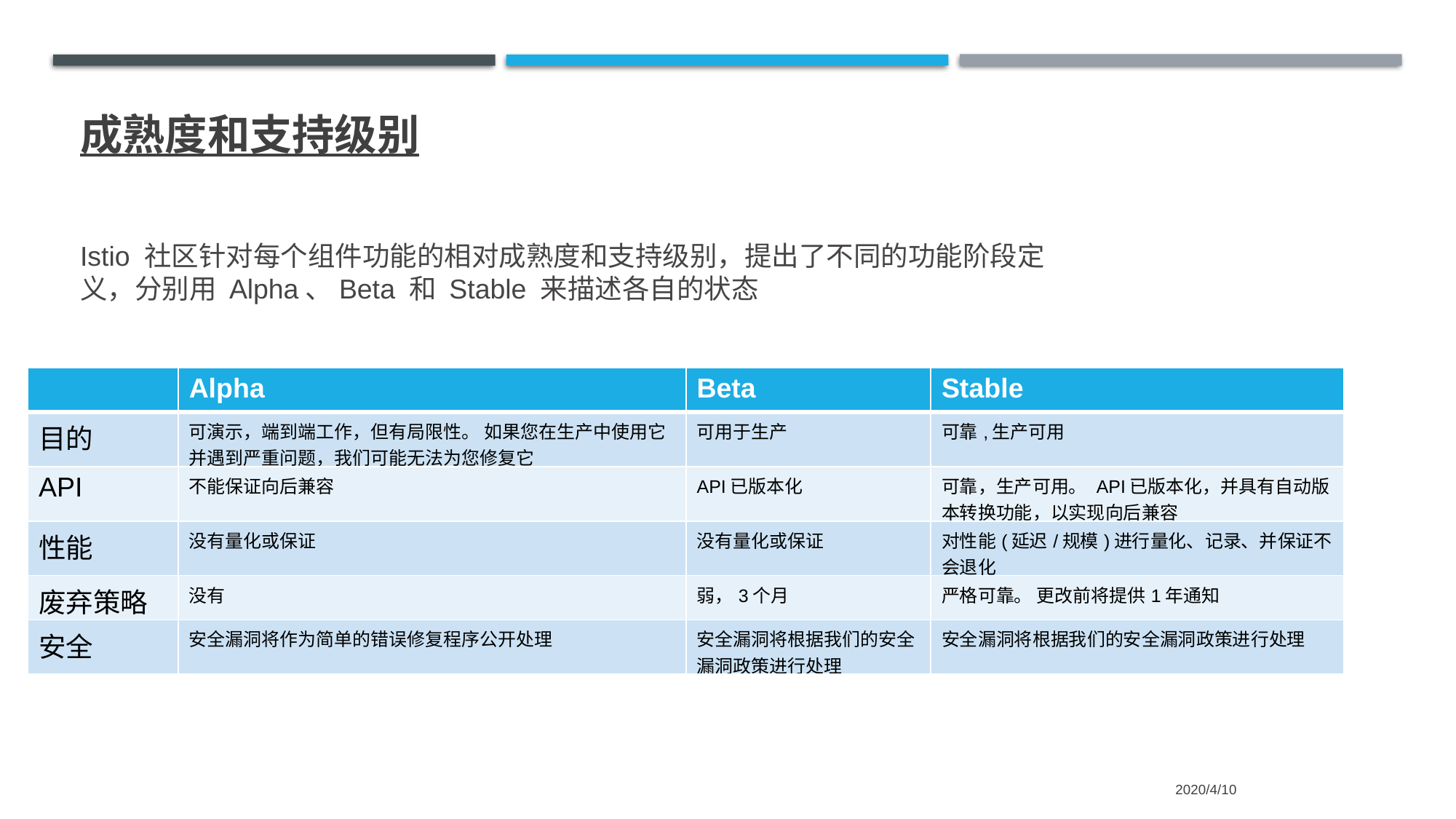

# 成熟度和支持级别
Istio 社区针对每个组件功能的相对成熟度和支持级别，提出了不同的功能阶段定义，分别用 Alpha、Beta 和 Stable 来描述各自的状态
|  | Alpha | Beta | Stable |
| --- | --- | --- | --- |
| 目的 | 可演示，端到端工作，但有局限性。 如果您在生产中使用它并遇到严重问题，我们可能无法为您修复它 | 可用于生产 | 可靠,生产可用 |
| API | 不能保证向后兼容 | API已版本化 | 可靠，生产可用。 API已版本化，并具有自动版本转换功能，以实现向后兼容 |
| 性能 | 没有量化或保证 | 没有量化或保证 | 对性能(延迟/规模)进行量化、记录、并保证不会退化 |
| 废弃策略 | 没有 | 弱，3个月 | 严格可靠。 更改前将提供1年通知 |
| 安全 | 安全漏洞将作为简单的错误修复程序公开处理 | 安全漏洞将根据我们的安全漏洞政策进行处理 | 安全漏洞将根据我们的安全漏洞政策进行处理 |
2020/4/10